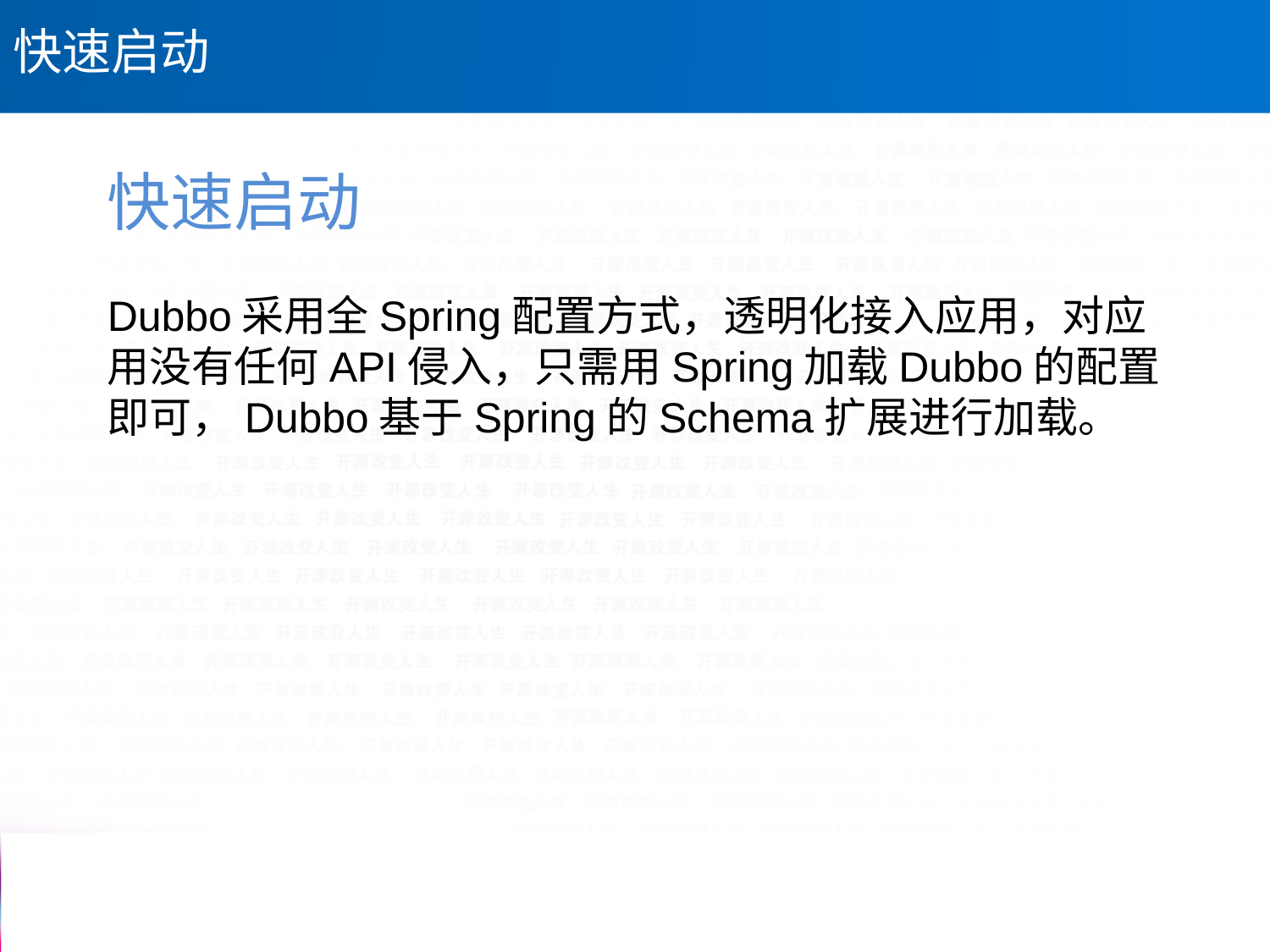

# 快速启动
快速启动

Dubbo采用全Spring配置方式，透明化接入应用，对应用没有任何API侵入，只需用Spring加载Dubbo的配置即可，Dubbo基于Spring的Schema扩展进行加载。